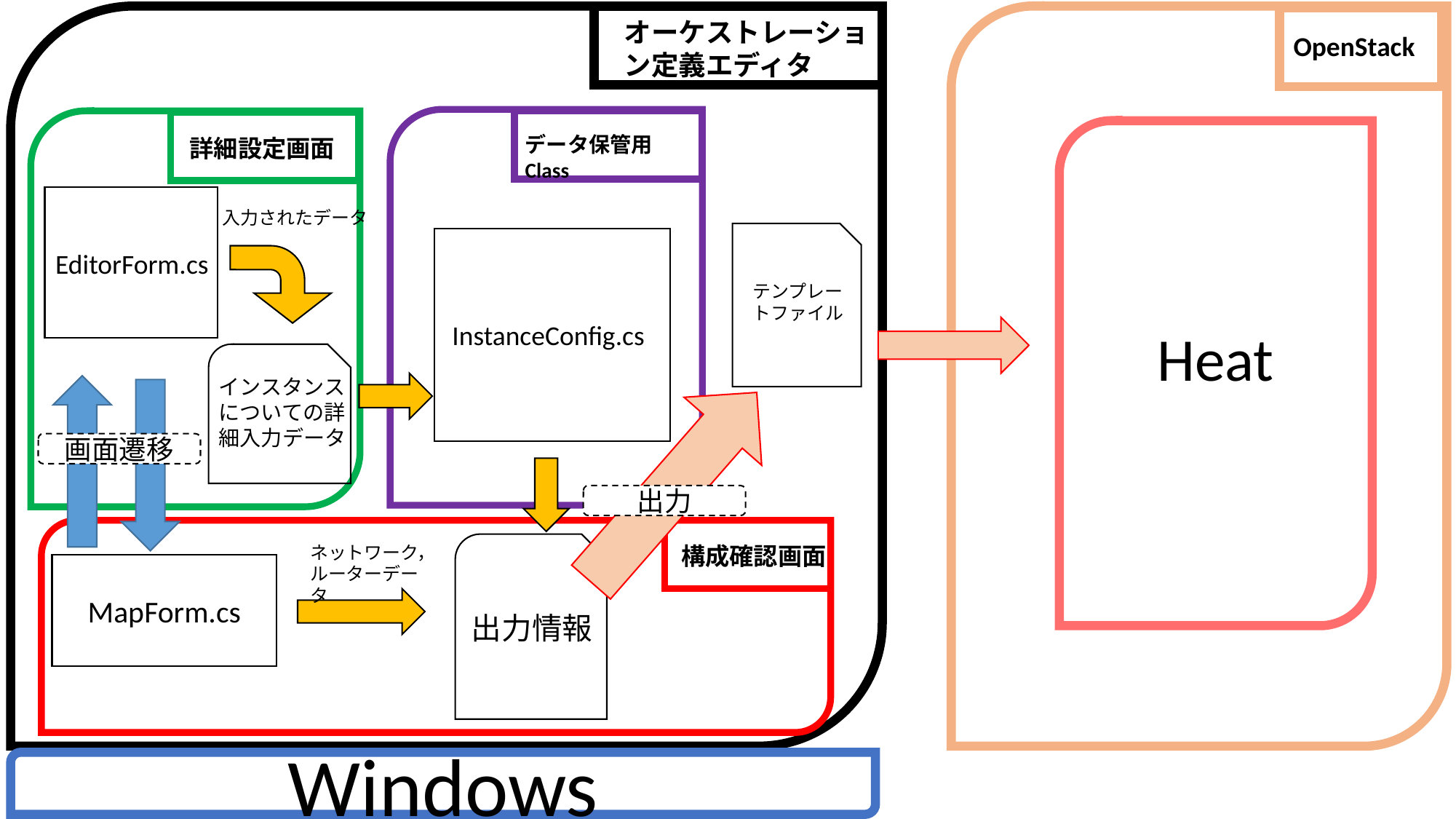

オーケストレーション定義エディタ
OpenStack

データ保管用Class
詳細設定画面

入力されたデータ

EditorForm.cs

テンプレートファイル
InstanceConfig.cs
Heat

インスタンスについての詳細入力データ

画面遷移

出力

ネットワーク，ルーターデータ
構成確認画面

MapForm.cs

出力情報
Windows